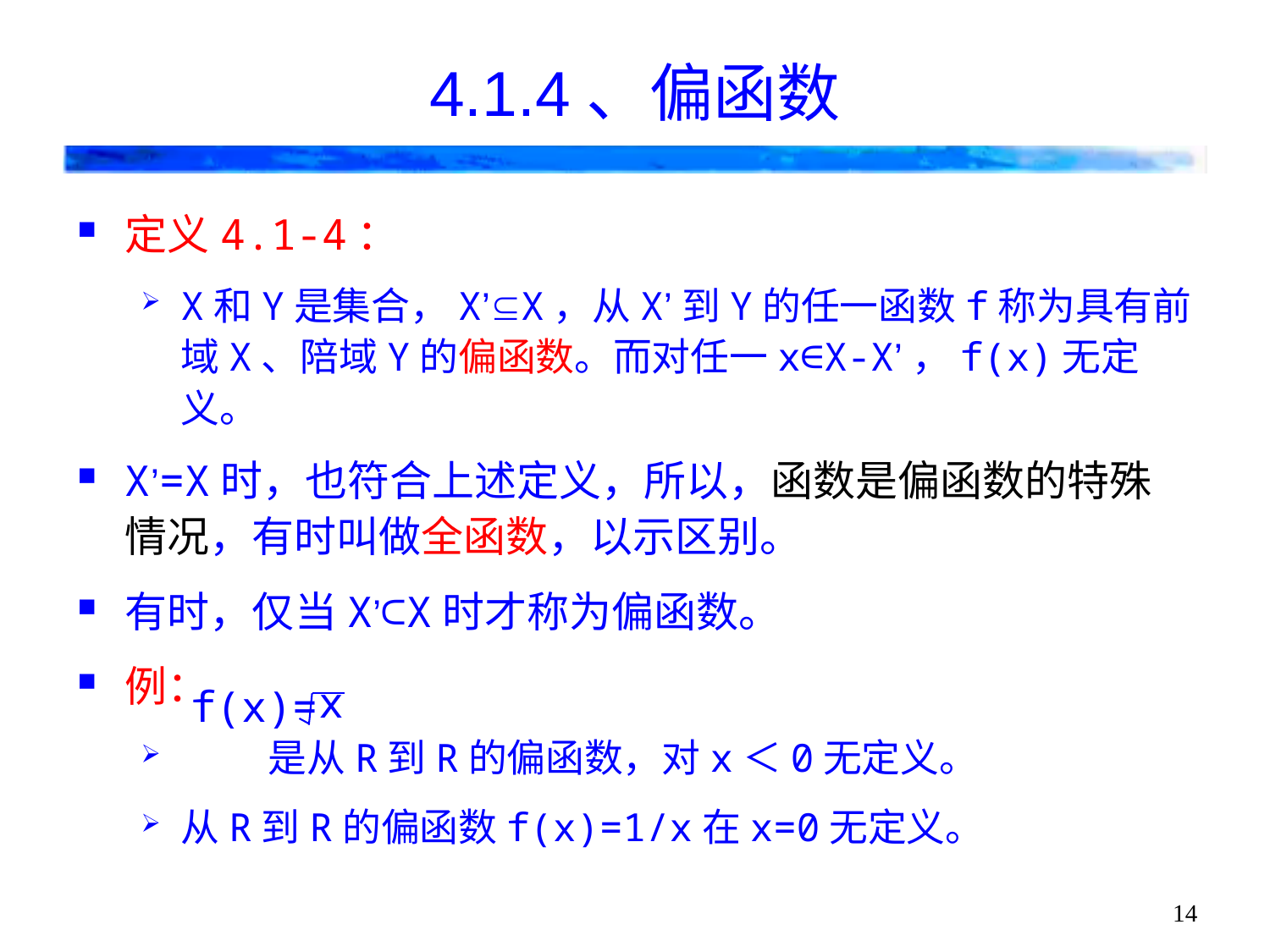

# 4.1.4、偏函数
定义4.1-4：
X和Y是集合，X’⊆X，从X’到Y的任一函数f称为具有前域X、陪域Y的偏函数。而对任一x∈X-X’，f(x)无定义。
X’=X时，也符合上述定义，所以，函数是偏函数的特殊情况，有时叫做全函数，以示区别。
有时，仅当X’⊂X时才称为偏函数。
例：
         是从R到R的偏函数，对x＜0无定义。
从R到R的偏函数f(x)=1/x在x=0无定义。
x
f(x)=
14